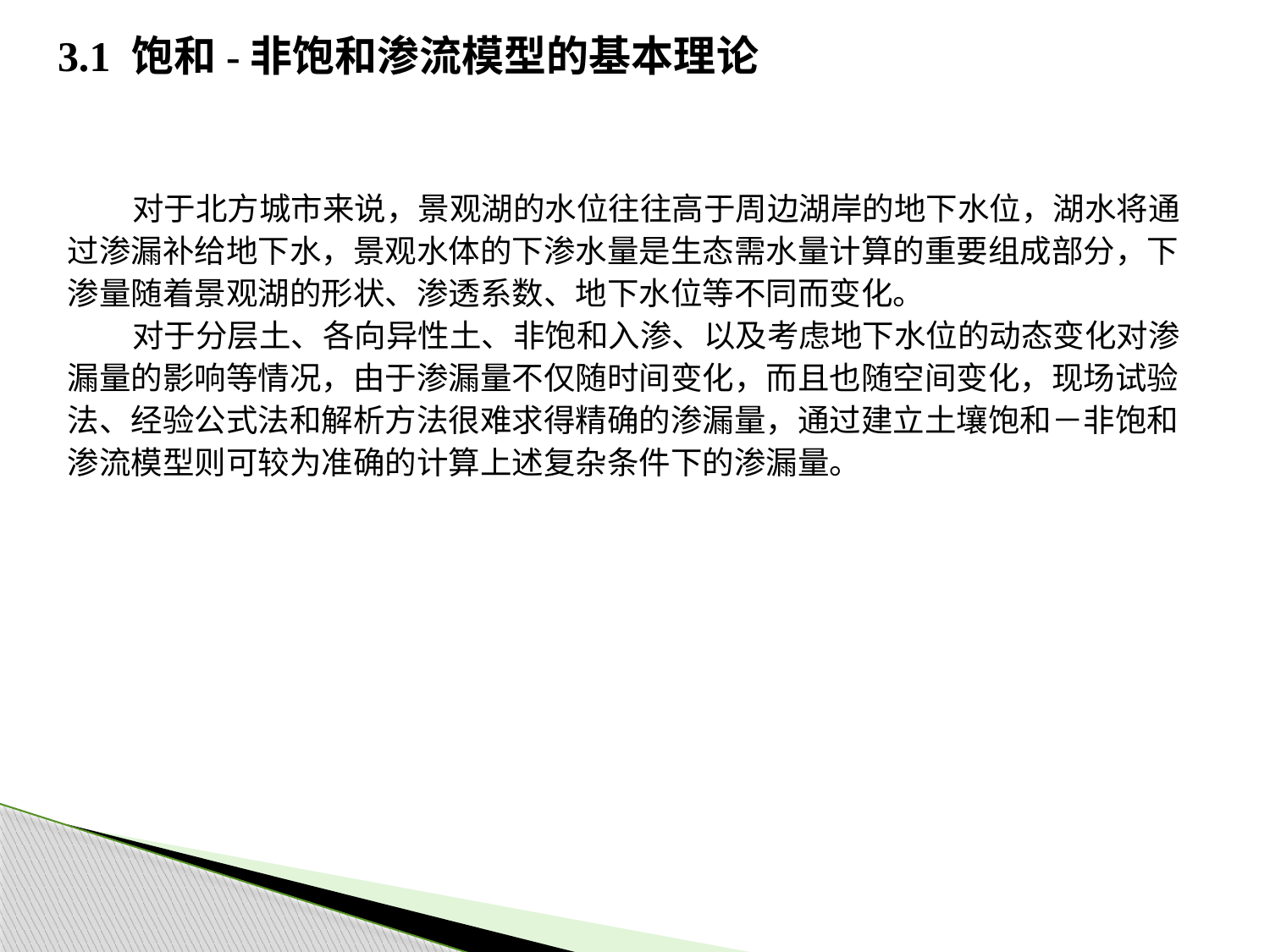

# 3.1 饱和-非饱和渗流模型的基本理论

        对于北方城市来说，景观湖的水位往往高于周边湖岸的地下水位，湖水将通过渗漏补给地下水，景观水体的下渗水量是生态需水量计算的重要组成部分，下渗量随着景观湖的形状、渗透系数、地下水位等不同而变化。
        对于分层土、各向异性土、非饱和入渗、以及考虑地下水位的动态变化对渗漏量的影响等情况，由于渗漏量不仅随时间变化，而且也随空间变化，现场试验法、经验公式法和解析方法很难求得精确的渗漏量，通过建立土壤饱和－非饱和渗流模型则可较为准确的计算上述复杂条件下的渗漏量。